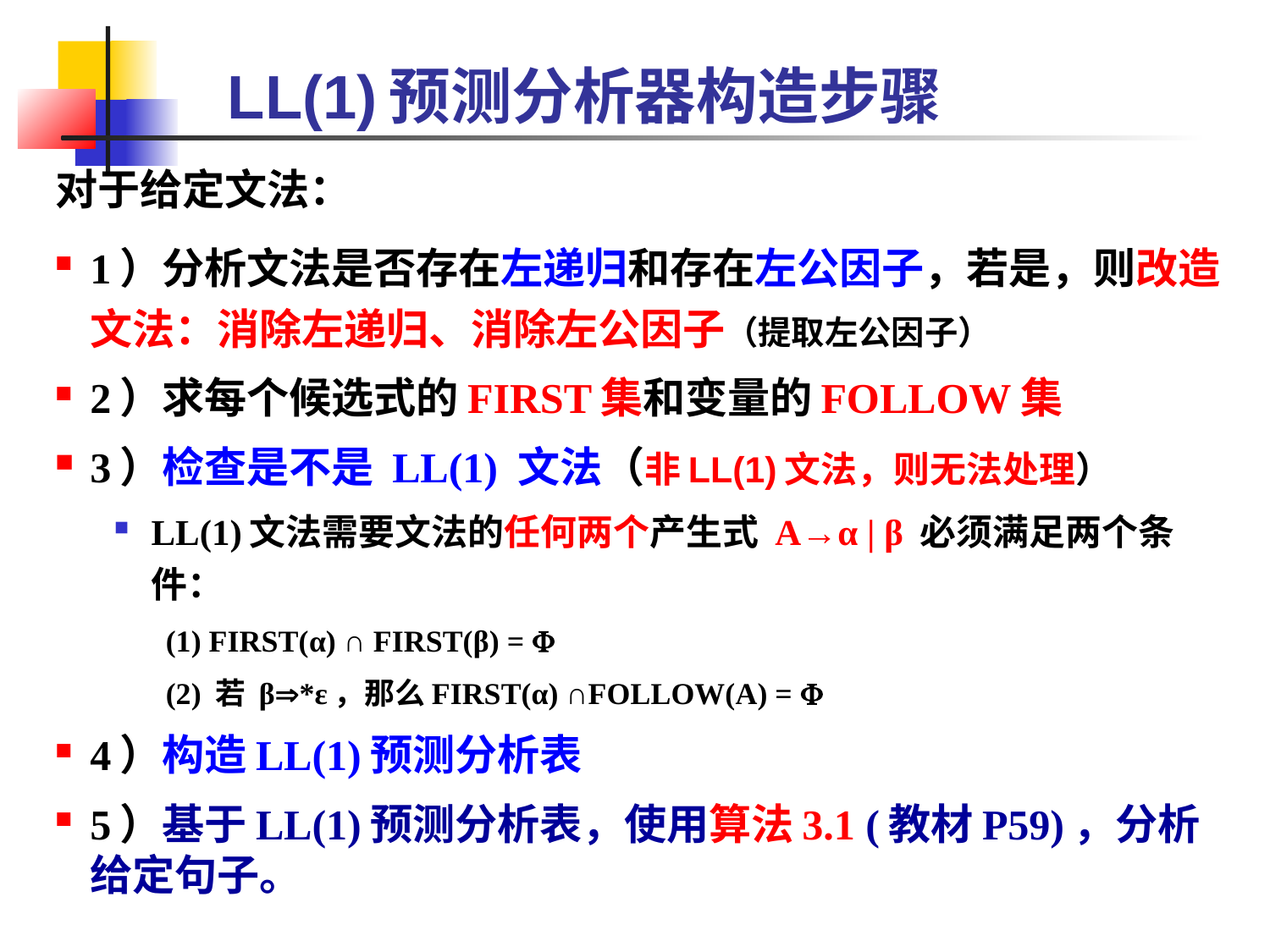

# LL(1)预测分析器构造步骤
对于给定文法：
1）分析文法是否存在左递归和存在左公因子，若是，则改造文法：消除左递归、消除左公因子（提取左公因子）
2）求每个候选式的FIRST集和变量的FOLLOW集
3）检查是不是 LL(1) 文法（非LL(1)文法，则无法处理）
LL(1)文法需要文法的任何两个产生式 A→α | β 必须满足两个条件：
(1) FIRST(α) ∩ FIRST(β) = Φ
(2) 若 β⇒*ε，那么FIRST(α) ∩FOLLOW(A) = Φ
4）构造LL(1)预测分析表
5）基于LL(1)预测分析表，使用算法3.1 (教材P59)，分析给定句子。